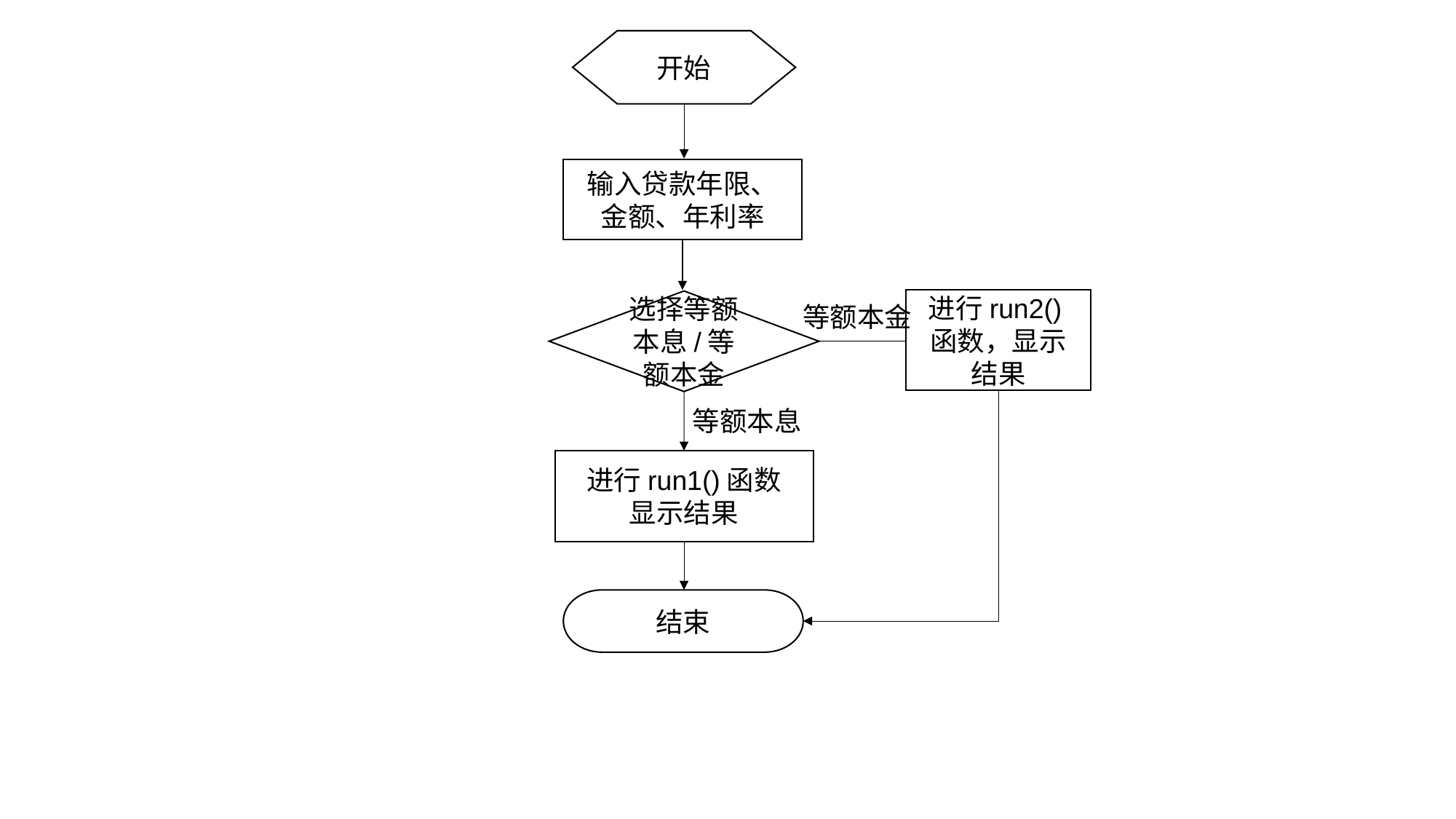

开始
输入贷款年限、金额、年利率
进行run2()函数，显示结果
选择等额本息/等额本金
等额本金
等额本息
进行run1()函数
显示结果
结束